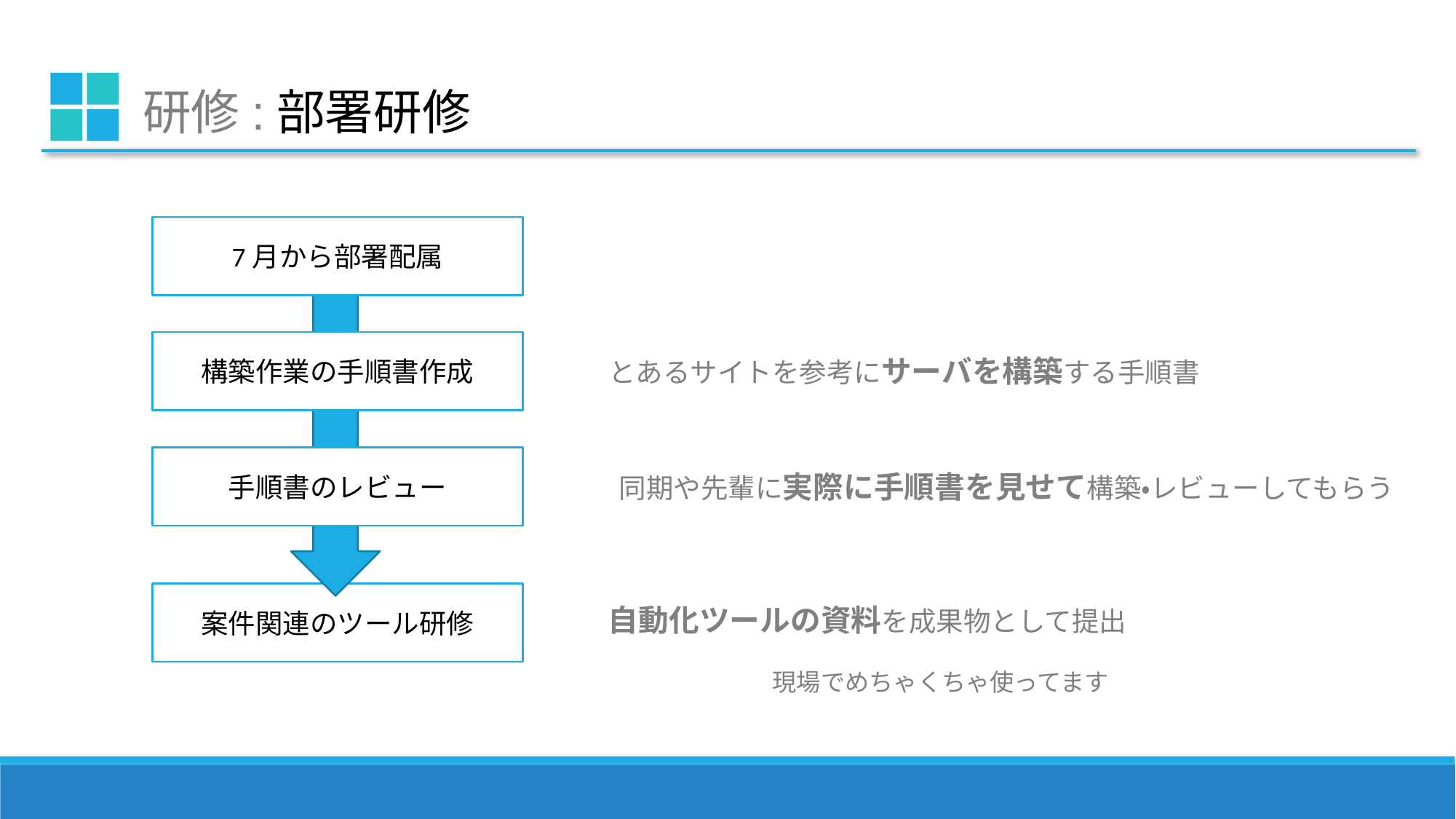

研修:部署研修
7月から部署配属

構築作業の手順書作成
とあるサイトを参考にサーバを構築する手順書
手順書のレビュー
同期や先輩に実際に手順書を見せて構築・レビューしてもらう
案件関連のツール研修
自動化ツールの資料を成果物として提出
現場でめちゃくちゃ使ってます